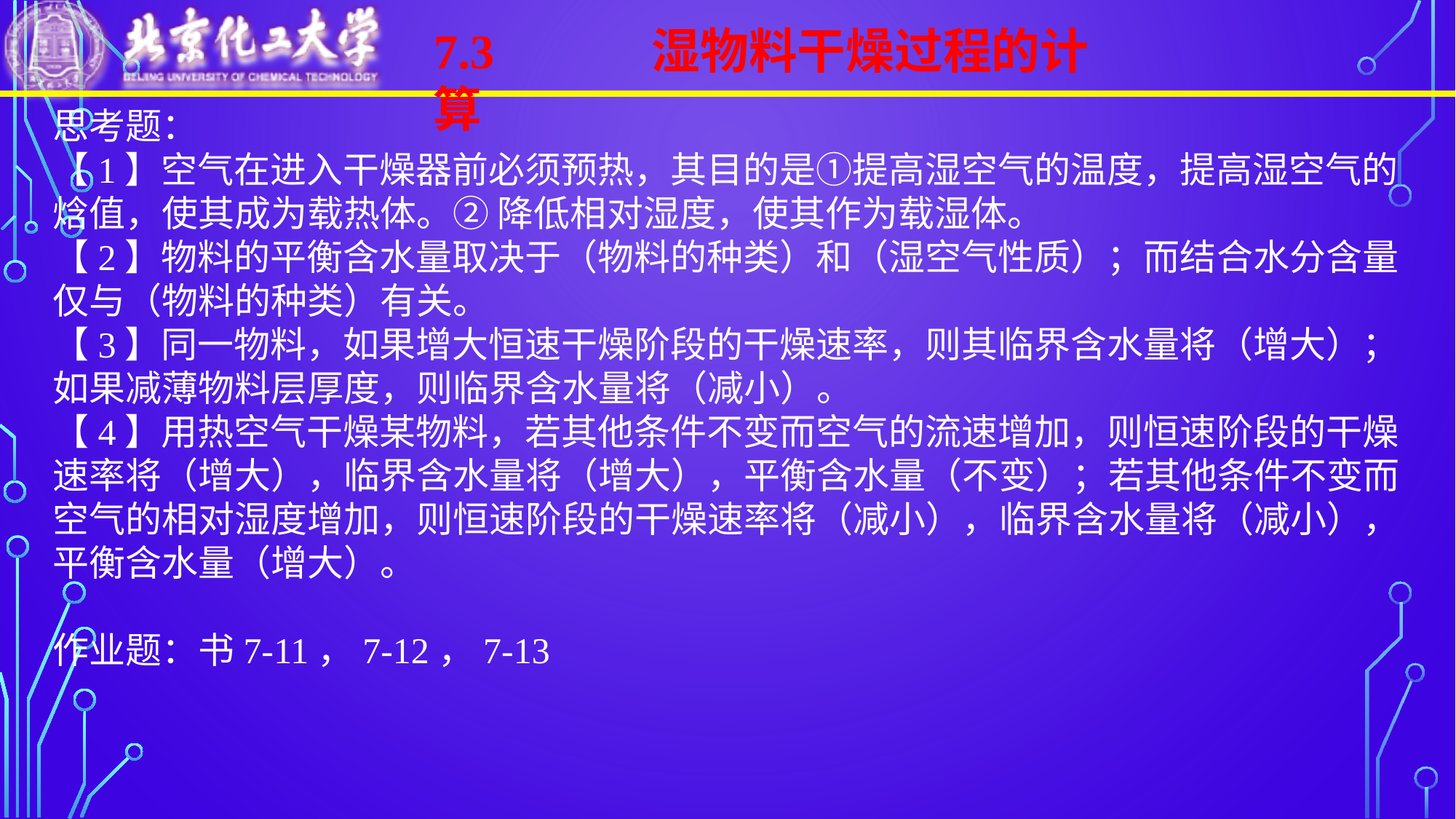

7.3		湿物料干燥过程的计算
思考题：
【1】空气在进入干燥器前必须预热，其目的是①提高湿空气的温度，提高湿空气的焓值，使其成为载热体。② 降低相对湿度，使其作为载湿体。
【2】物料的平衡含水量取决于（物料的种类）和（湿空气性质）；而结合水分含量仅与（物料的种类）有关。
【3】同一物料，如果增大恒速干燥阶段的干燥速率，则其临界含水量将（增大）；如果减薄物料层厚度，则临界含水量将（减小）。
【4】用热空气干燥某物料，若其他条件不变而空气的流速增加，则恒速阶段的干燥速率将（增大），临界含水量将（增大），平衡含水量（不变）；若其他条件不变而空气的相对湿度增加，则恒速阶段的干燥速率将（减小），临界含水量将（减小），平衡含水量（增大）。

作业题：书7-11，7-12，7-13